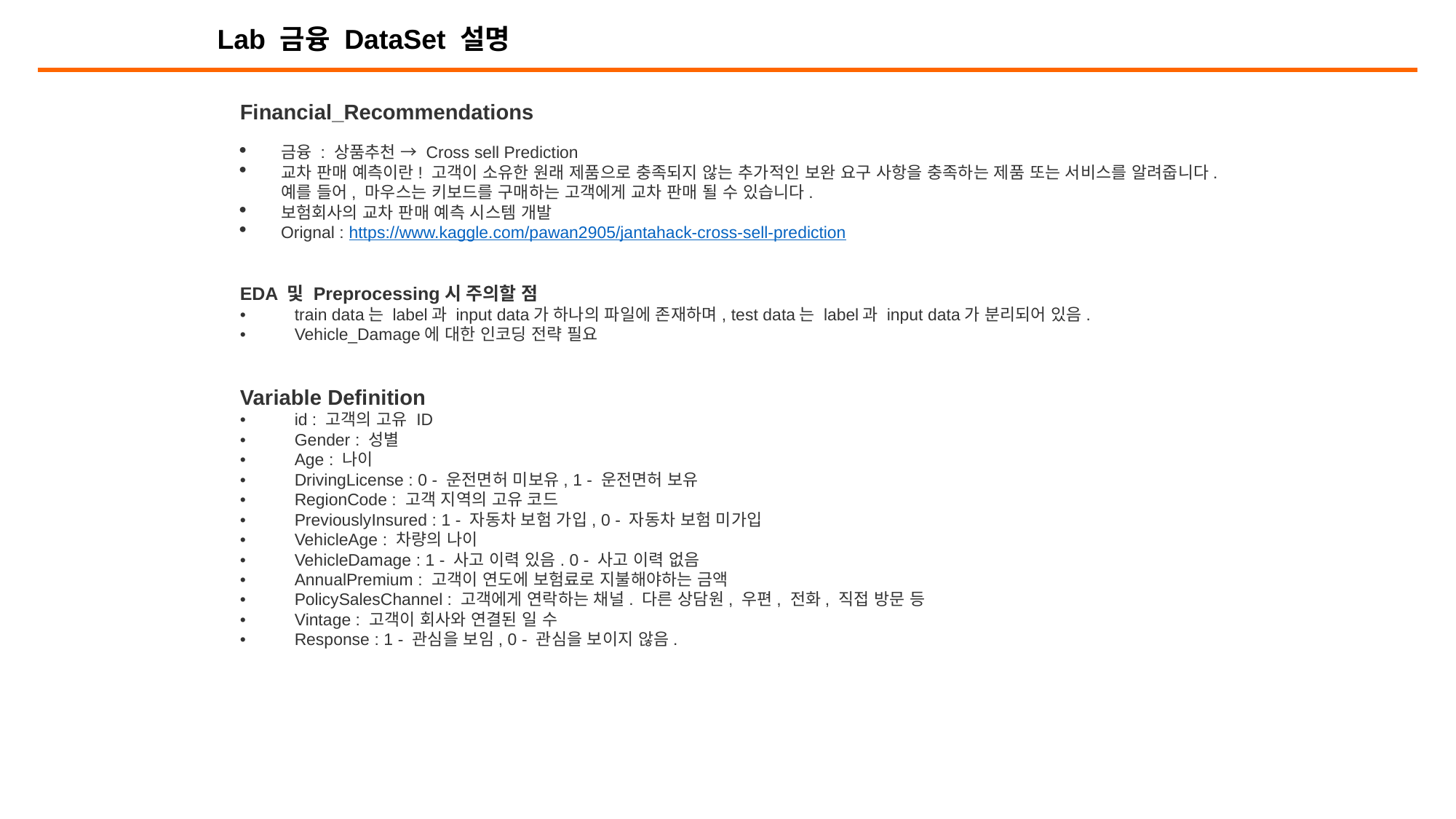

Lab 금융 DataSet 설명
Financial_Recommendations
금융 : 상품추천 → Cross sell Prediction
교차 판매 예측이란! 고객이 소유한 원래 제품으로 충족되지 않는 추가적인 보완 요구 사항을 충족하는 제품 또는 서비스를 알려줍니다. 예를 들어, 마우스는 키보드를 구매하는 고객에게 교차 판매 될 수 있습니다.
보험회사의 교차 판매 예측 시스템 개발
Orignal : https://www.kaggle.com/pawan2905/jantahack-cross-sell-prediction

EDA 및 Preprocessing시 주의할 점
•	train data는 label과 input data가 하나의 파일에 존재하며, test data는 label과 input data가 분리되어 있음.
•	Vehicle_Damage에 대한 인코딩 전략 필요

Variable Definition
•	id : 고객의 고유 ID
•	Gender : 성별
•	Age : 나이
•	DrivingLicense : 0 - 운전면허 미보유, 1 - 운전면허 보유
•	RegionCode : 고객 지역의 고유 코드
•	PreviouslyInsured : 1 - 자동차 보험 가입, 0 - 자동차 보험 미가입
•	VehicleAge : 차량의 나이
•	VehicleDamage : 1 - 사고 이력 있음. 0 - 사고 이력 없음
•	AnnualPremium : 고객이 연도에 보험료로 지불해야하는 금액
•	PolicySalesChannel : 고객에게 연락하는 채널. 다른 상담원, 우편, 전화, 직접 방문 등
•	Vintage : 고객이 회사와 연결된 일 수
•	Response : 1 - 관심을 보임, 0 - 관심을 보이지 않음.